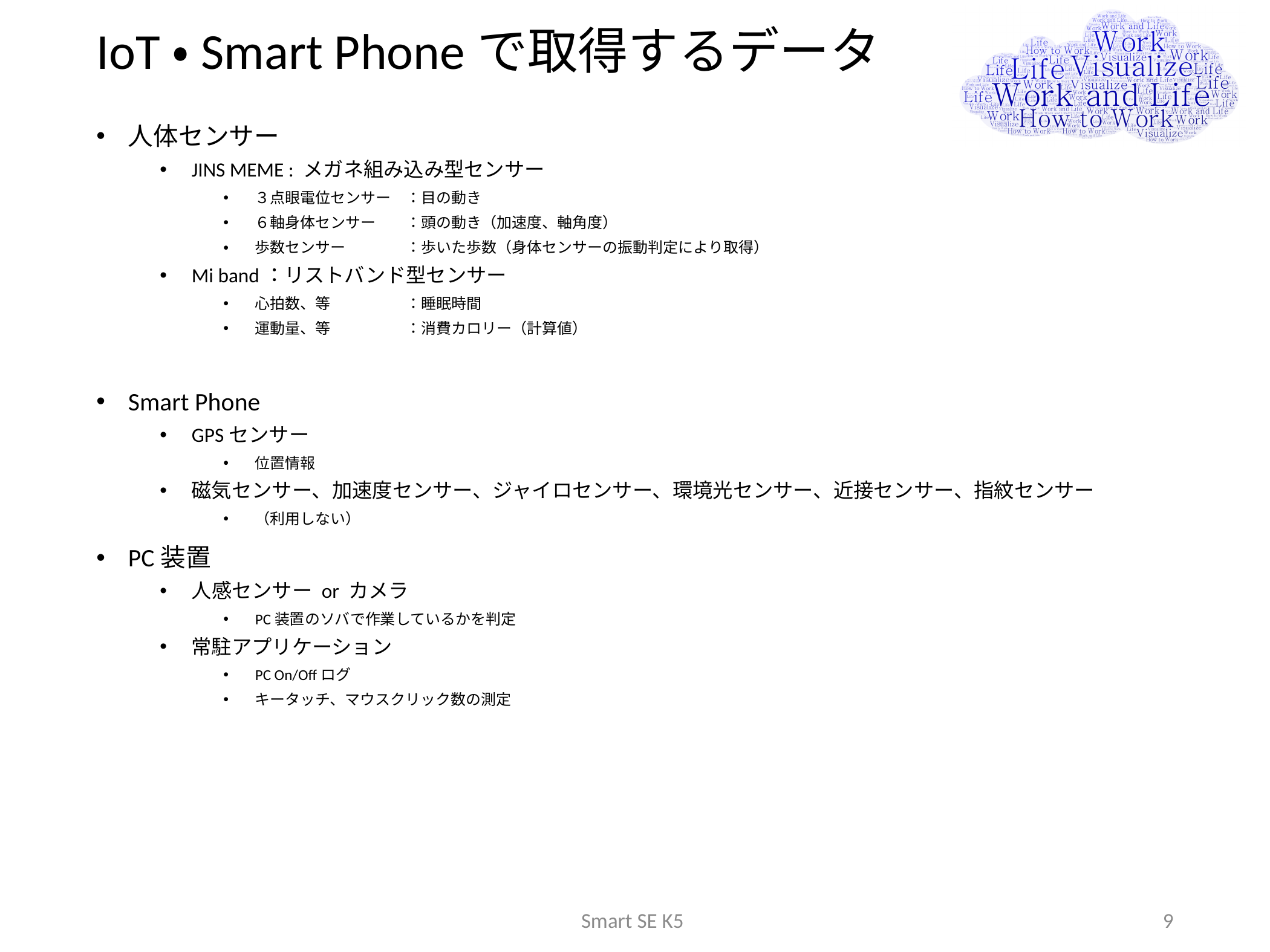

# IoT・Smart Phoneで取得するデータ
人体センサー
JINS MEME : メガネ組み込み型センサー
３点眼電位センサー　：目の動き
６軸身体センサー　　：頭の動き（加速度、軸角度）
歩数センサー　　　　：歩いた歩数（身体センサーの振動判定により取得）
Mi band：リストバンド型センサー
心拍数、等　　　　　：睡眠時間
運動量、等　　　　　：消費カロリー（計算値）

Smart Phone
GPSセンサー
位置情報
磁気センサー、加速度センサー、ジャイロセンサー、環境光センサー、近接センサー、指紋センサー
（利用しない）
PC装置
人感センサー or カメラ
PC装置のソバで作業しているかを判定
常駐アプリケーション
PC On/Offログ
キータッチ、マウスクリック数の測定
Smart SE K5
9